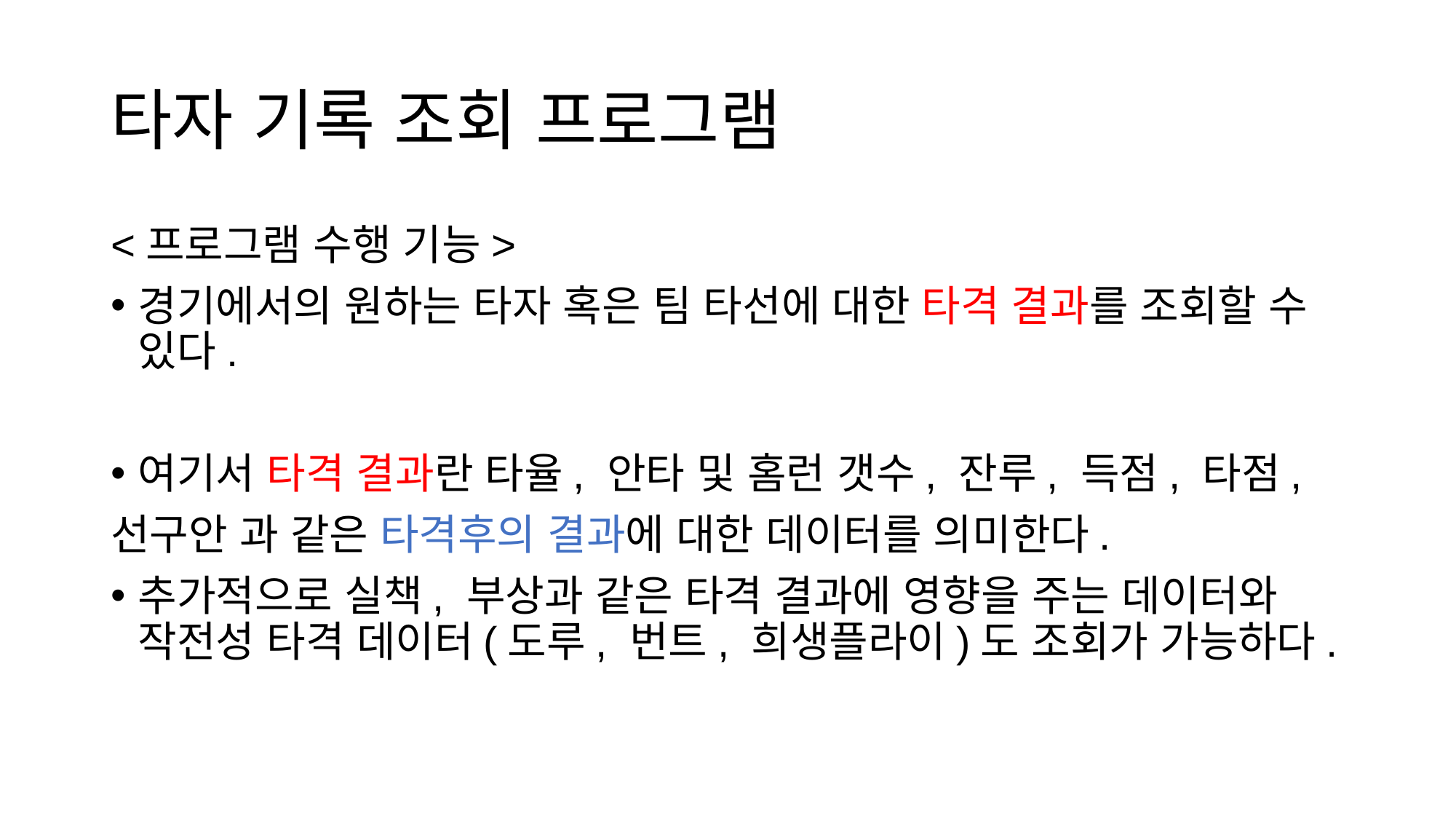

# 타자 기록 조회 프로그램
<프로그램 수행 기능>
경기에서의 원하는 타자 혹은 팀 타선에 대한 타격 결과를 조회할 수 있다.

여기서 타격 결과란 타율, 안타 및 홈런 갯수, 잔루, 득점, 타점,
선구안 과 같은 타격후의 결과에 대한 데이터를 의미한다.
추가적으로 실책, 부상과 같은 타격 결과에 영향을 주는 데이터와 작전성 타격 데이터(도루, 번트, 희생플라이)도 조회가 가능하다.